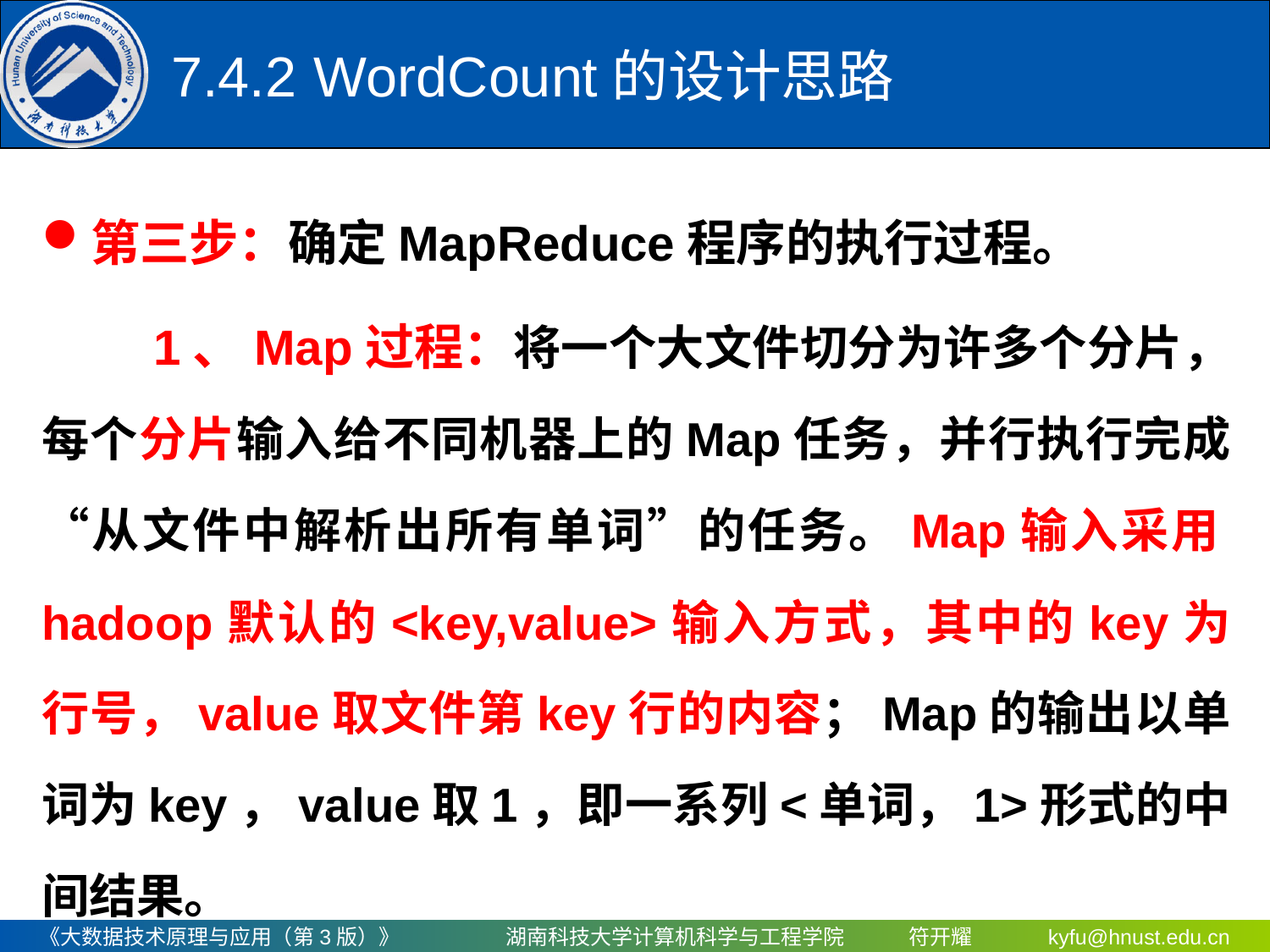

# 7.4.2	 WordCount的设计思路
第三步：确定MapReduce程序的执行过程。
        1、Map过程：将一个大文件切分为许多个分片，每个分片输入给不同机器上的Map任务，并行执行完成“从文件中解析出所有单词”的任务。Map输入采用hadoop默认的<key,value>输入方式，其中的key为行号，value取文件第key行的内容；Map的输出以单词为key，value取1，即一系列<单词，1>形式的中间结果。